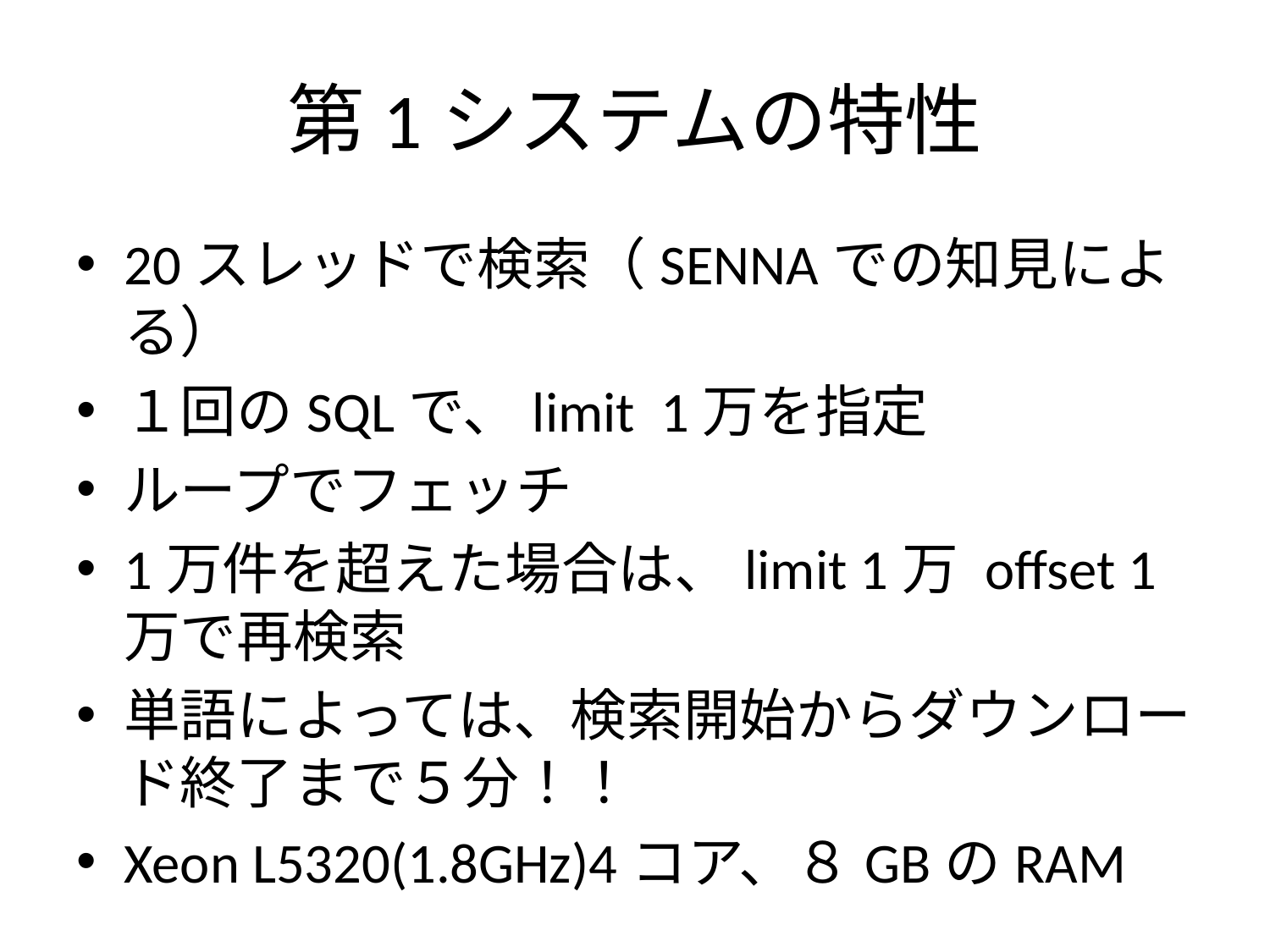

# 第1システムの特性
20スレッドで検索（SENNAでの知見による）
１回のSQLで、limit  1万を指定
ループでフェッチ
1万件を超えた場合は、limit 1万 offset 1万で再検索
単語によっては、検索開始からダウンロード終了まで５分！！
Xeon L5320(1.8GHz)4コア、８GBのRAM